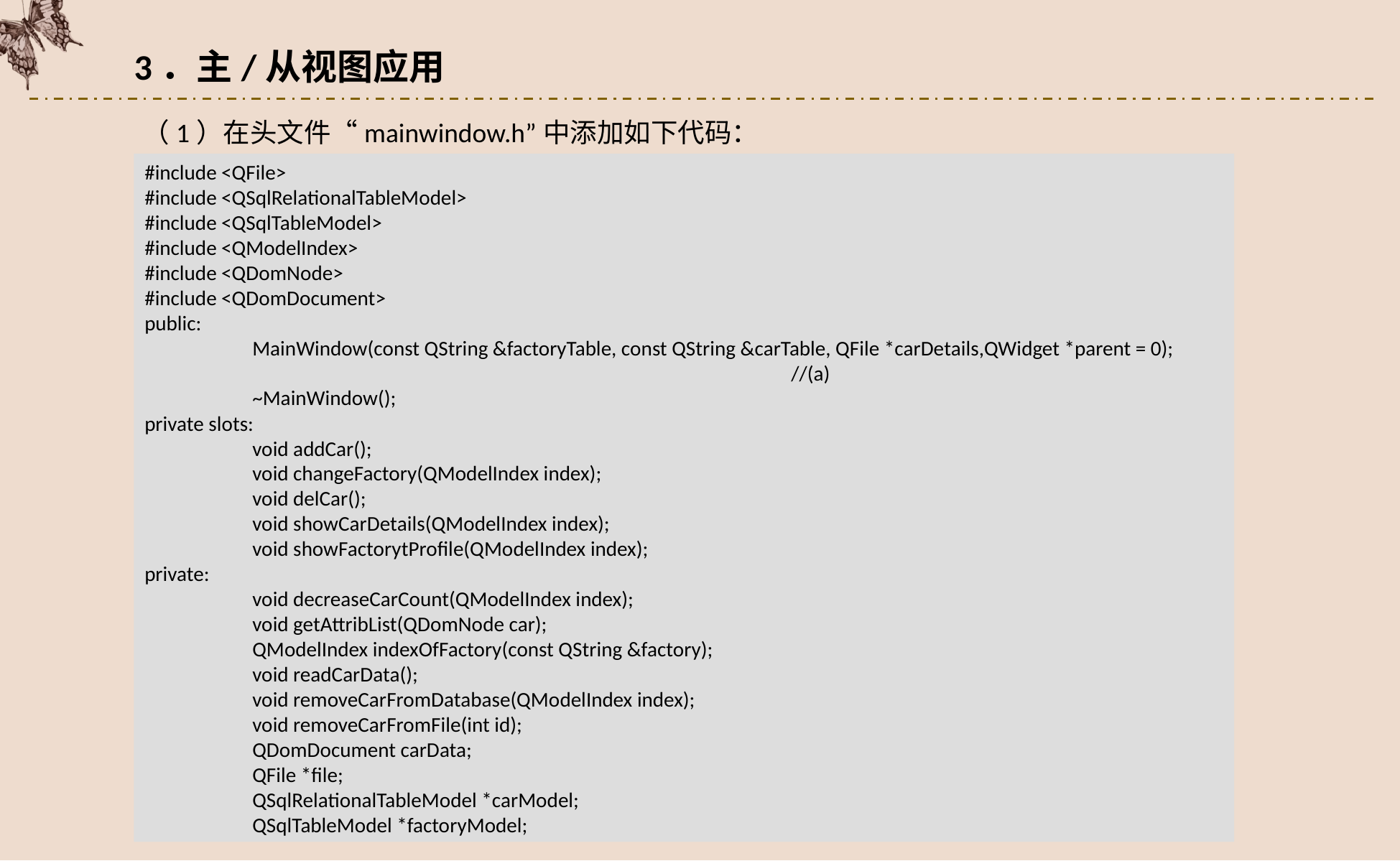

3．主/从视图应用
（1）在头文件“mainwindow.h”中添加如下代码：
#include <QFile>
#include <QSqlRelationalTableModel>
#include <QSqlTableModel>
#include <QModelIndex>
#include <QDomNode>
#include <QDomDocument>
public:
	MainWindow(const QString &factoryTable, const QString &carTable, QFile *carDetails,QWidget *parent = 0);   							//(a)
	~MainWindow();
private slots:
    	void addCar();
    	void changeFactory(QModelIndex index);
    	void delCar();
    	void showCarDetails(QModelIndex index);
    	void showFactorytProfile(QModelIndex index);
private:
    	void decreaseCarCount(QModelIndex index);
    	void getAttribList(QDomNode car);
    	QModelIndex indexOfFactory(const QString &factory);
    	void readCarData();
    	void removeCarFromDatabase(QModelIndex index);
    	void removeCarFromFile(int id);
    	QDomDocument carData;
    	QFile *file;
    	QSqlRelationalTableModel *carModel;
    	QSqlTableModel *factoryModel;